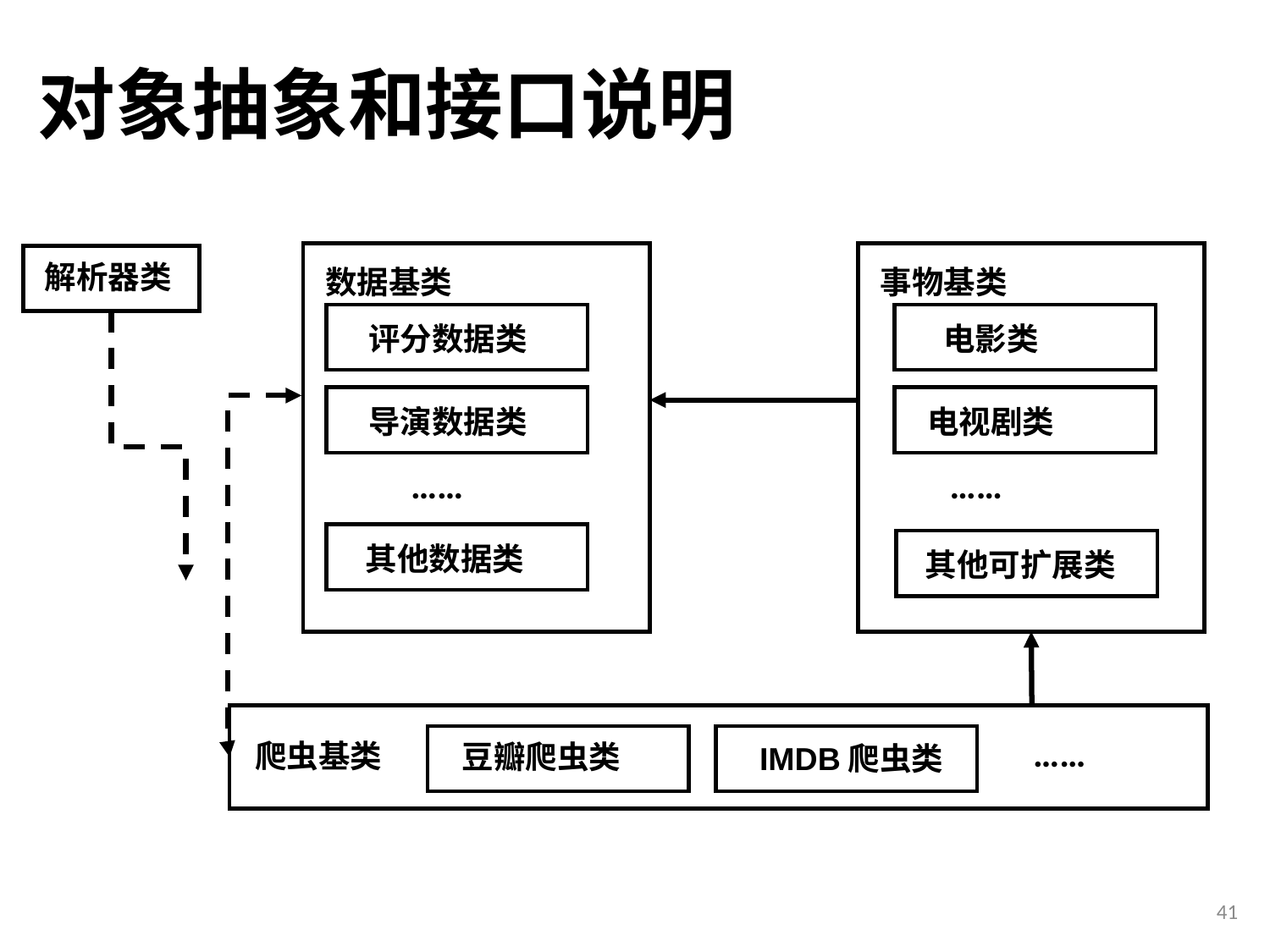

# 对象抽象和接口说明

数据基类

评分数据类

导演数据类
……

其他数据类

事物基类

电影类

电视剧类
……

其他可扩展类

……

爬虫基类
豆瓣爬虫类
IMDB爬虫类

解析器类
41